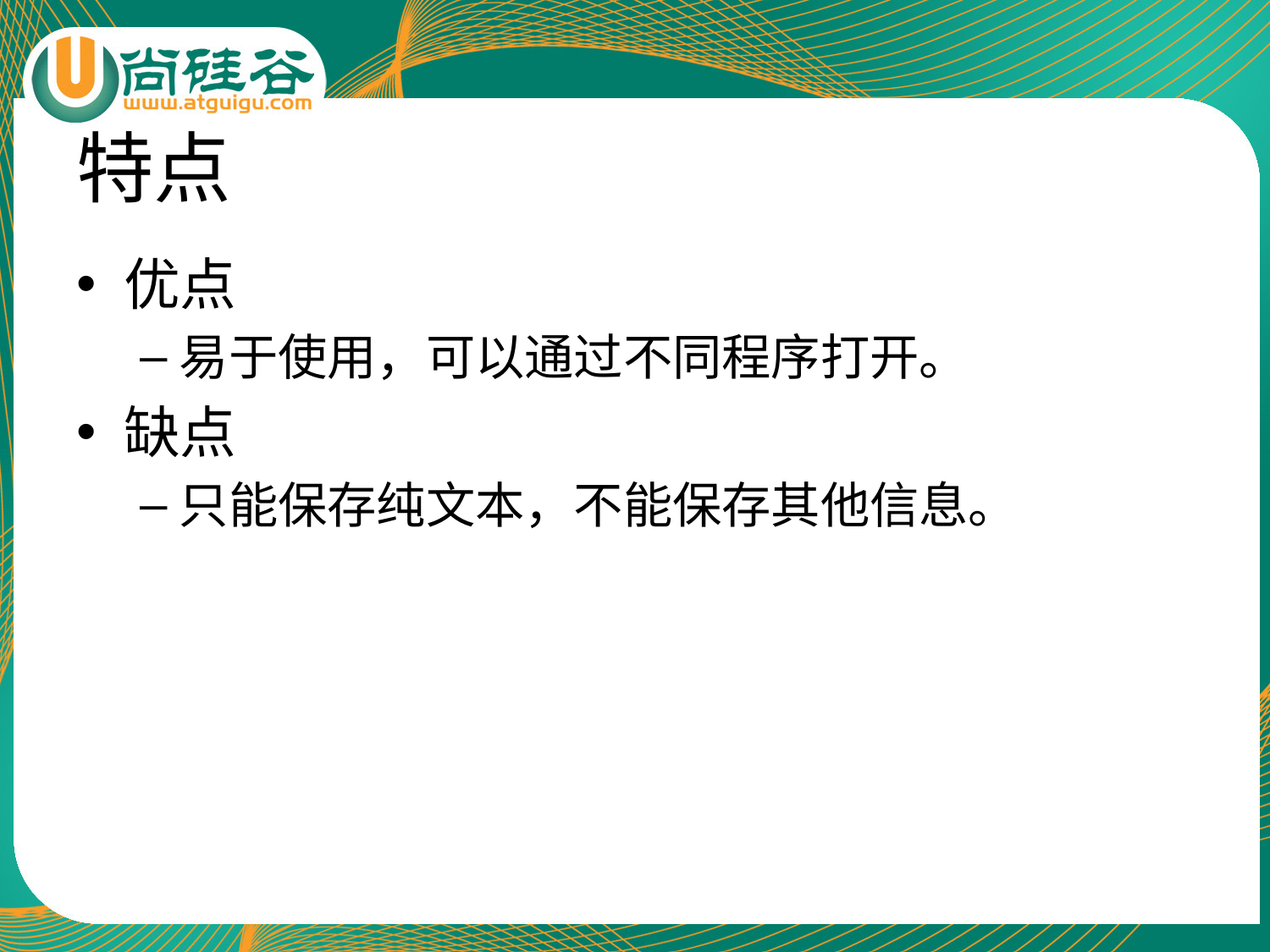

# 特点
优点
易于使用，可以通过不同程序打开。
缺点
只能保存纯文本，不能保存其他信息。